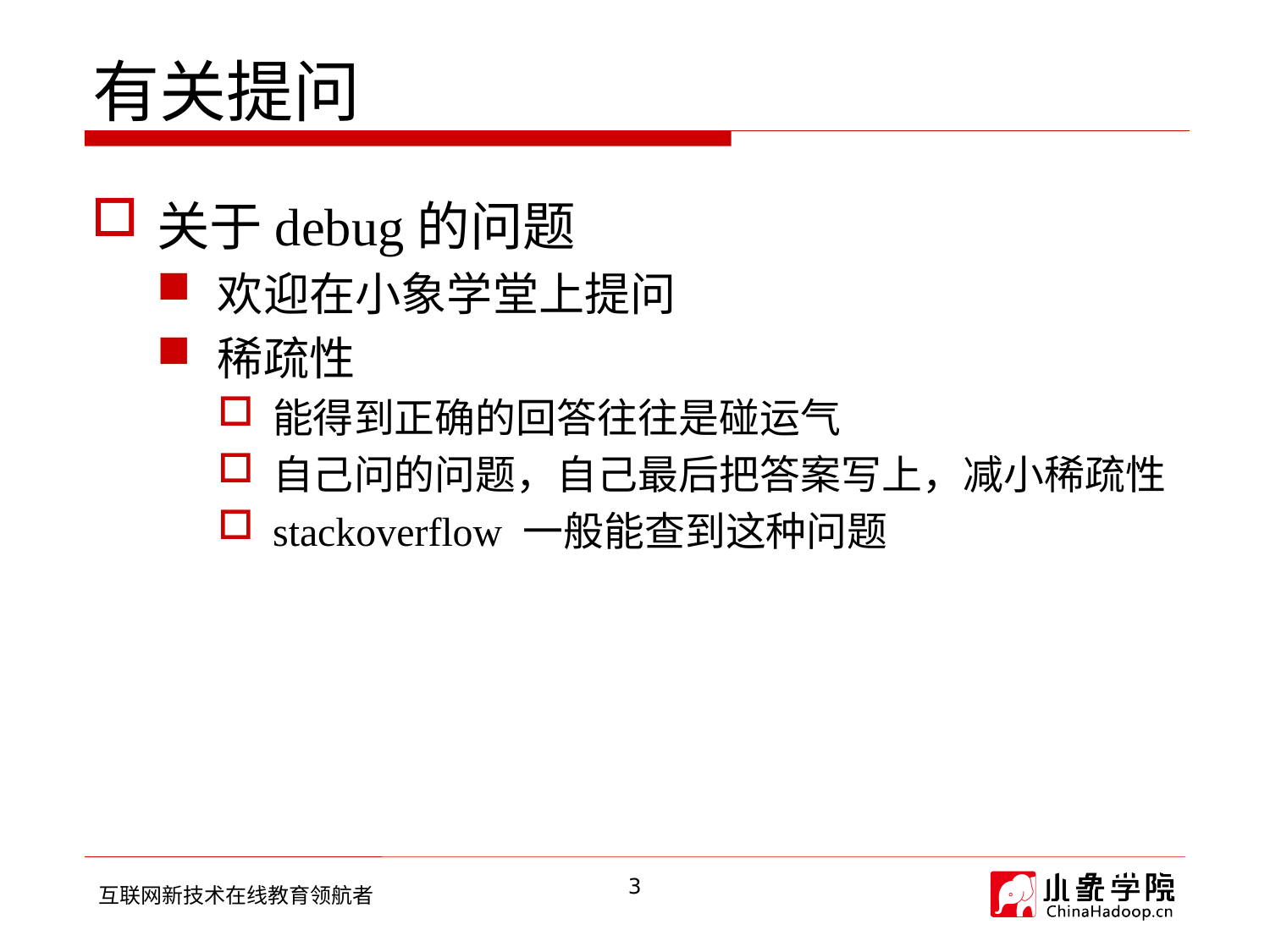

# 有关提问
关于debug的问题
欢迎在小象学堂上提问
稀疏性
能得到正确的回答往往是碰运气
自己问的问题，自己最后把答案写上，减小稀疏性
stackoverflow 一般能查到这种问题
3